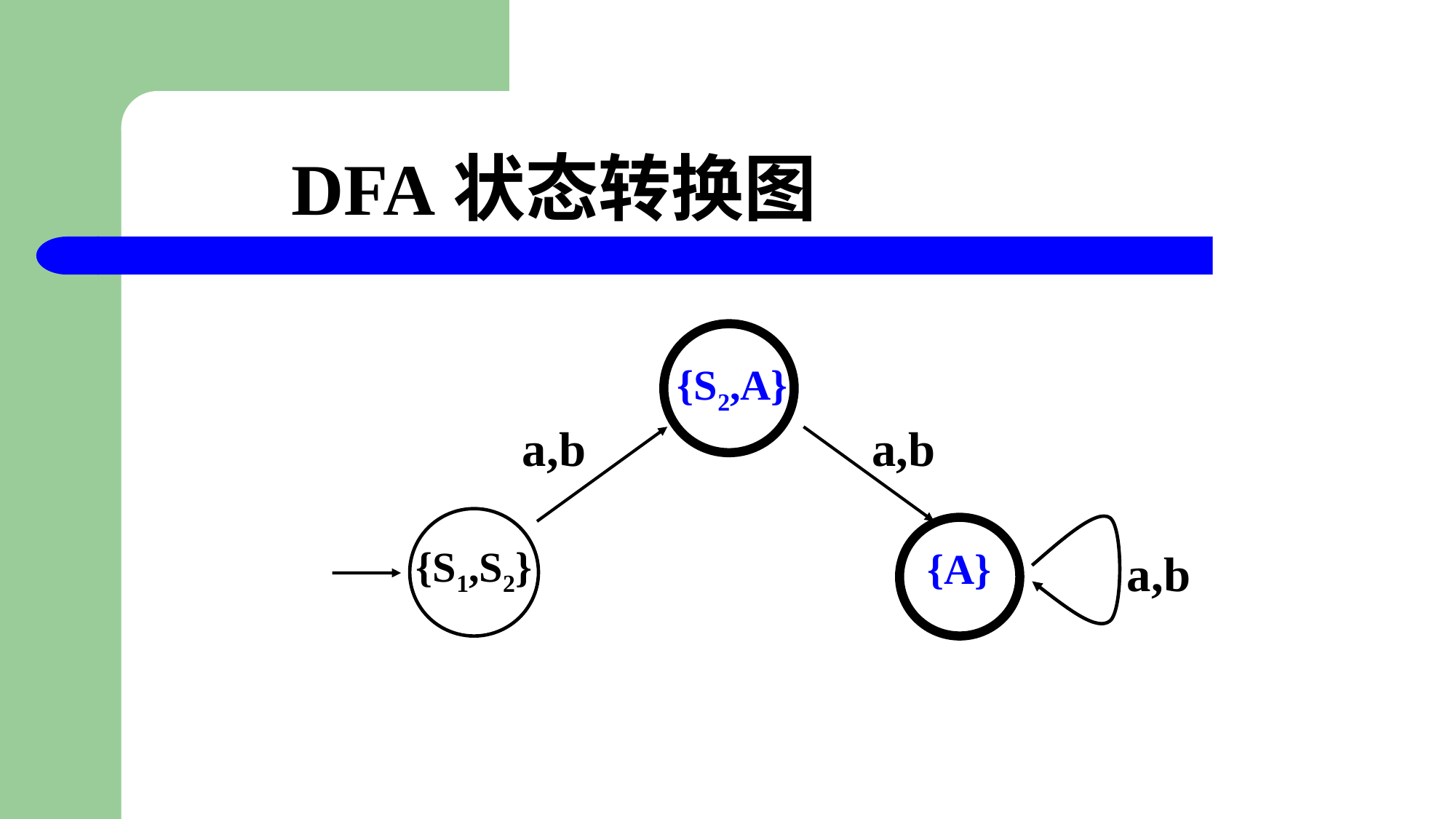

# DFA状态转换图

{S2,A}
a,b
a,b

{A}
{S1,S2}
a,b